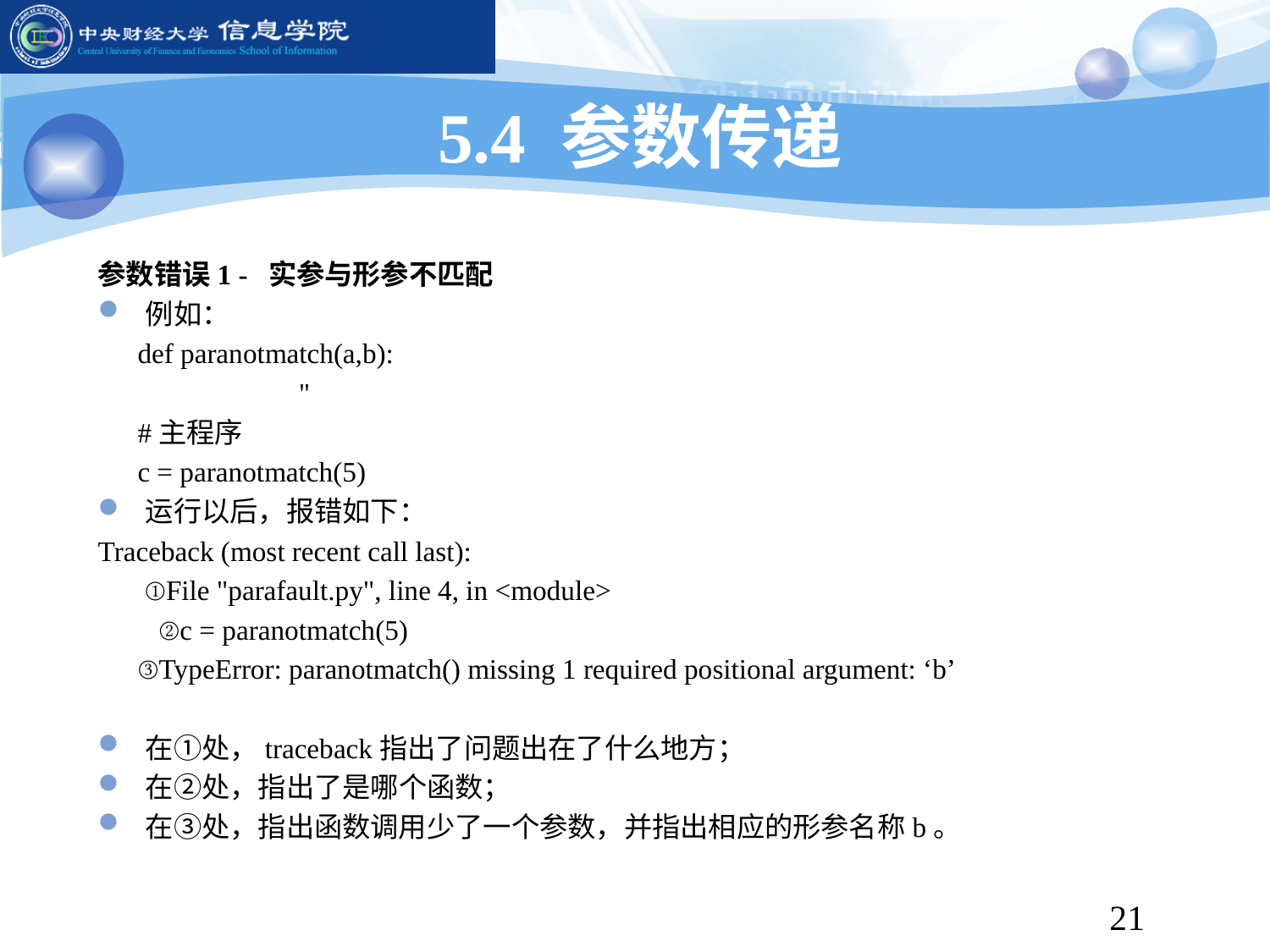

# 5.4 参数传递
参数错误1 -  实参与形参不匹配
例如：
def paranotmatch(a,b):
	     ''
#主程序
c = paranotmatch(5)
运行以后，报错如下：
Traceback (most recent call last):
 ①File "parafault.py", line 4, in <module>
   ②c = paranotmatch(5)
③TypeError: paranotmatch() missing 1 required positional argument: ‘b’

在①处，traceback指出了问题出在了什么地方；
在②处，指出了是哪个函数；
在③处，指出函数调用少了一个参数，并指出相应的形参名称b。